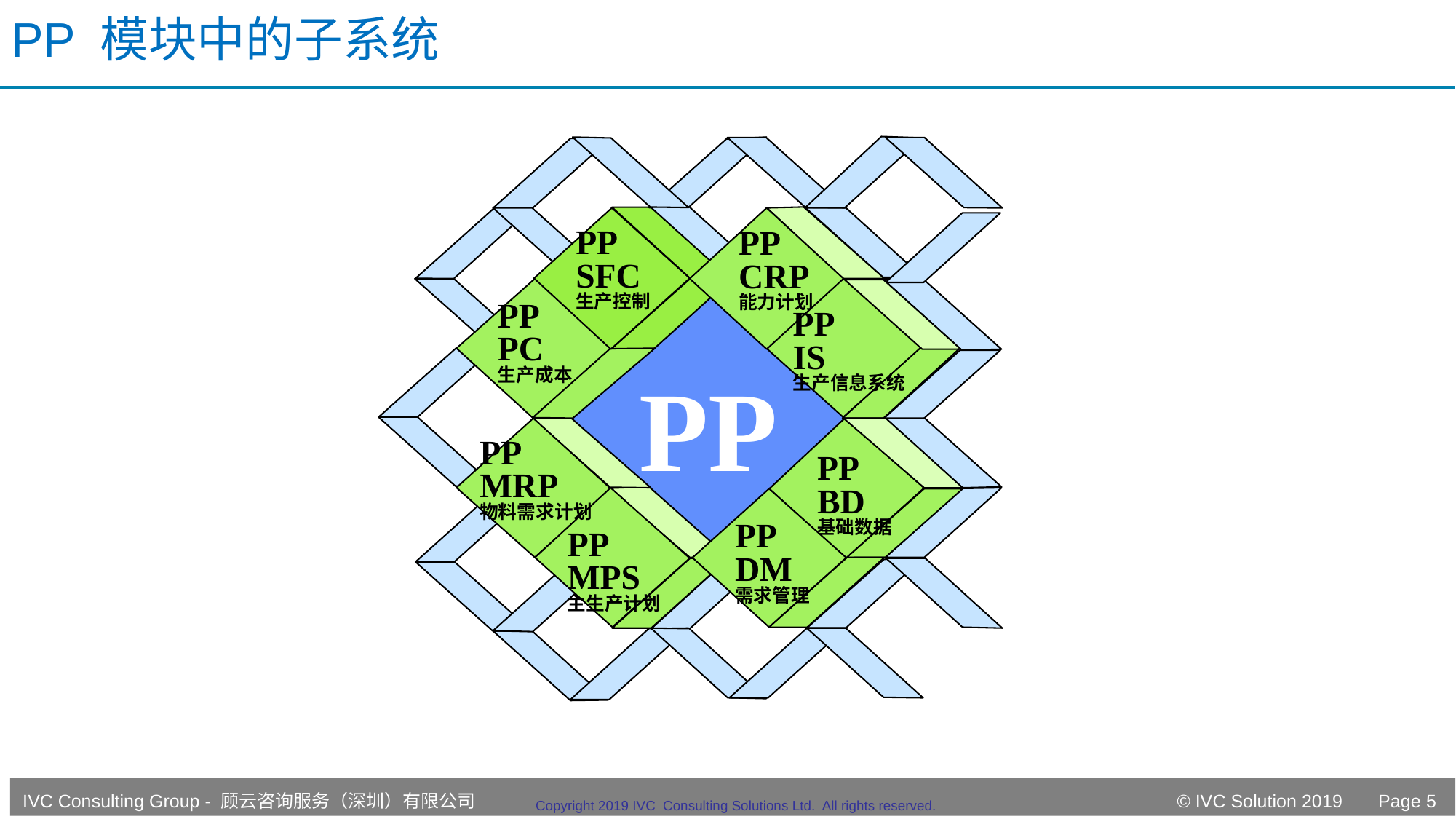

# PP 模块中的子系统

PP
SFC
生产控制
PP
CRP
能力计划

PP
PC
生产成本
PP
IS
生产信息系统

PP

PP
MRP
物料需求计划
PP
BD
基础数据

PP
DM
需求管理

PP
MPS
主生产计划